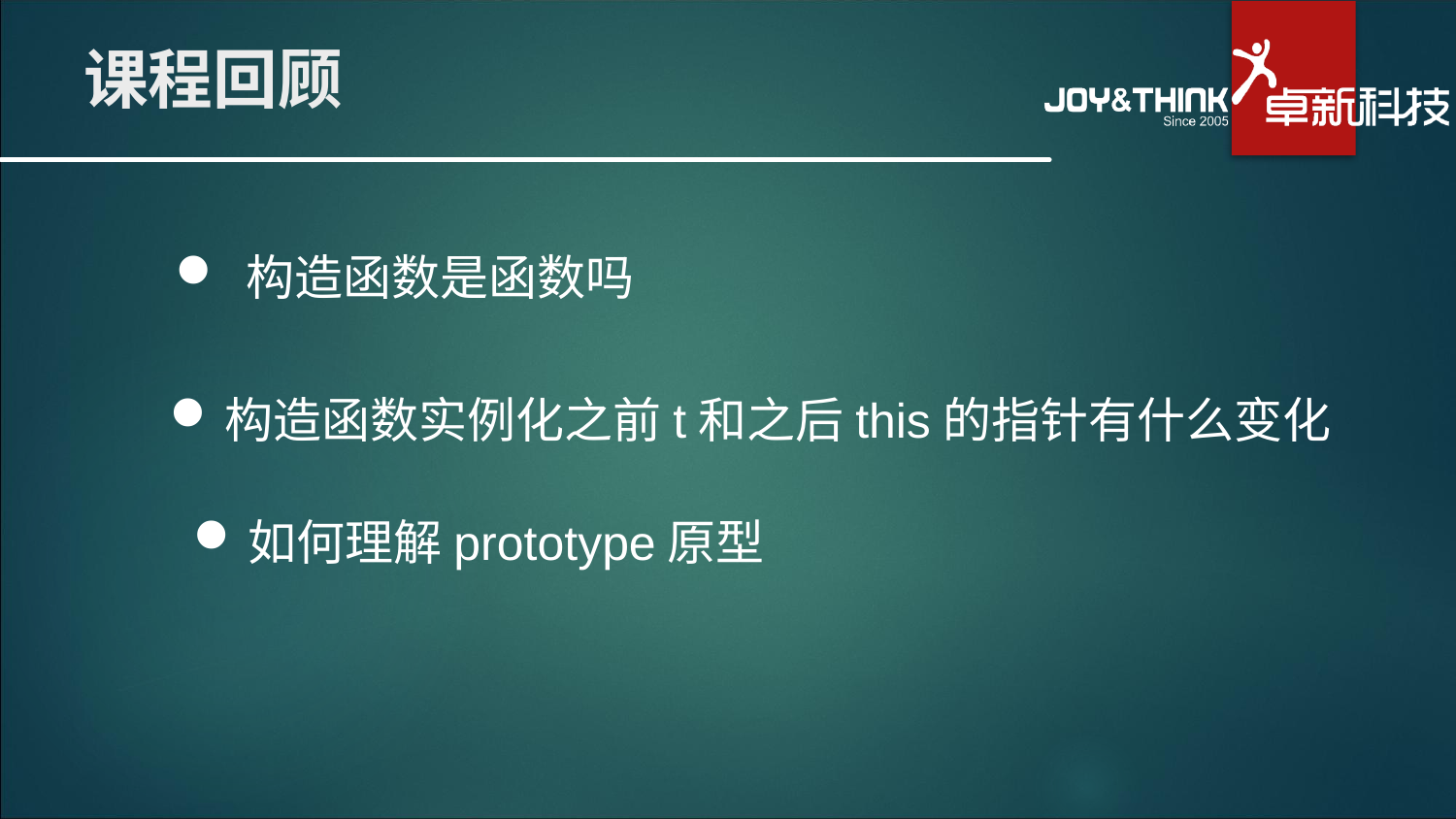

# 课程回顾
 构造函数是函数吗
构造函数实例化之前t和之后this的指针有什么变化
如何理解prototype原型